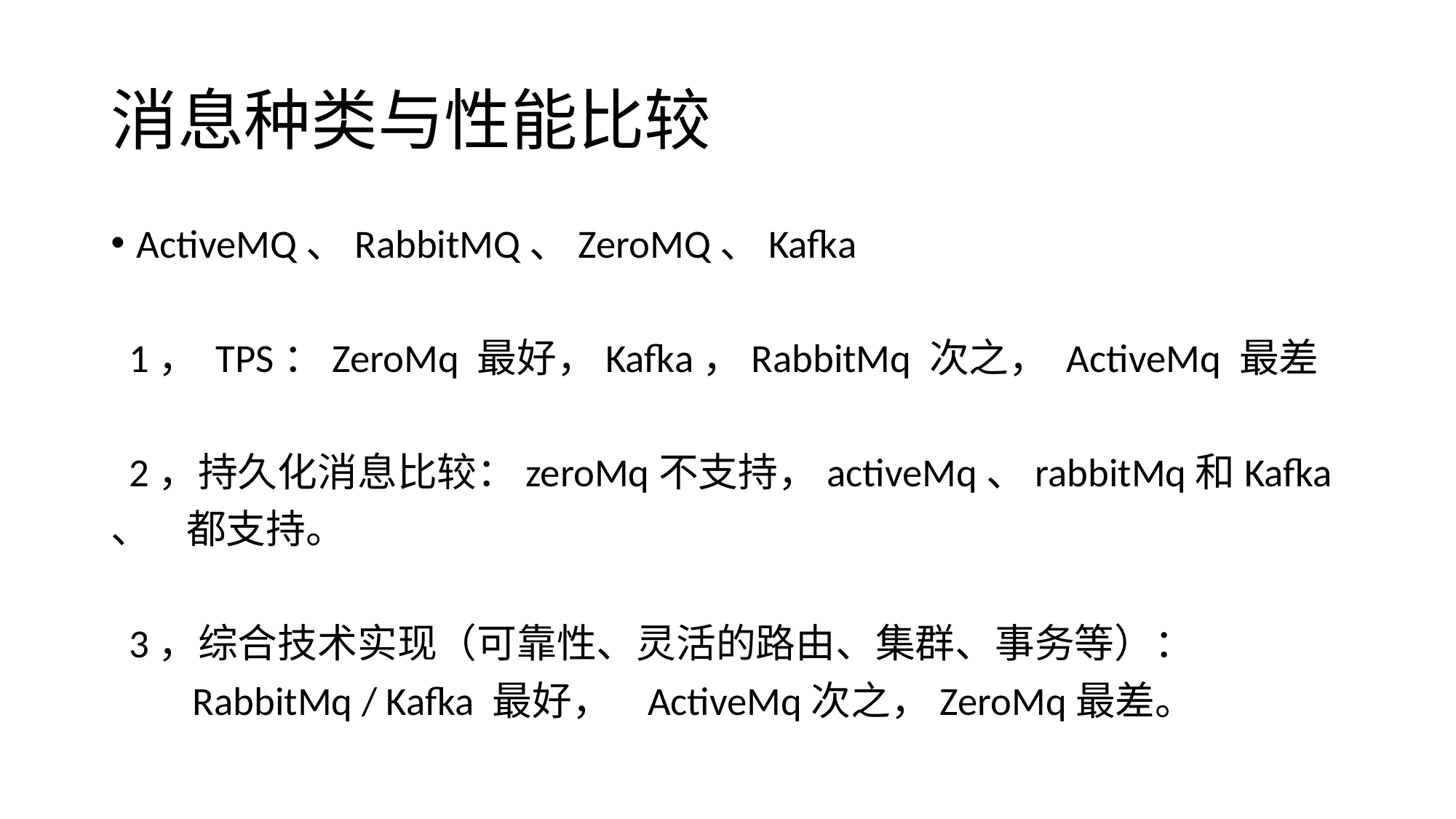

# 消息种类与性能比较
ActiveMQ、RabbitMQ、ZeroMQ、Kafka

  1， TPS：ZeroMq 最好，Kafka，RabbitMq 次之， ActiveMq 最差

  2，持久化消息比较：zeroMq不支持，activeMq、rabbitMq和Kafka
、    都支持。

  3，综合技术实现（可靠性、灵活的路由、集群、事务等）：
         RabbitMq / Kafka 最好，   ActiveMq次之，ZeroMq最差。